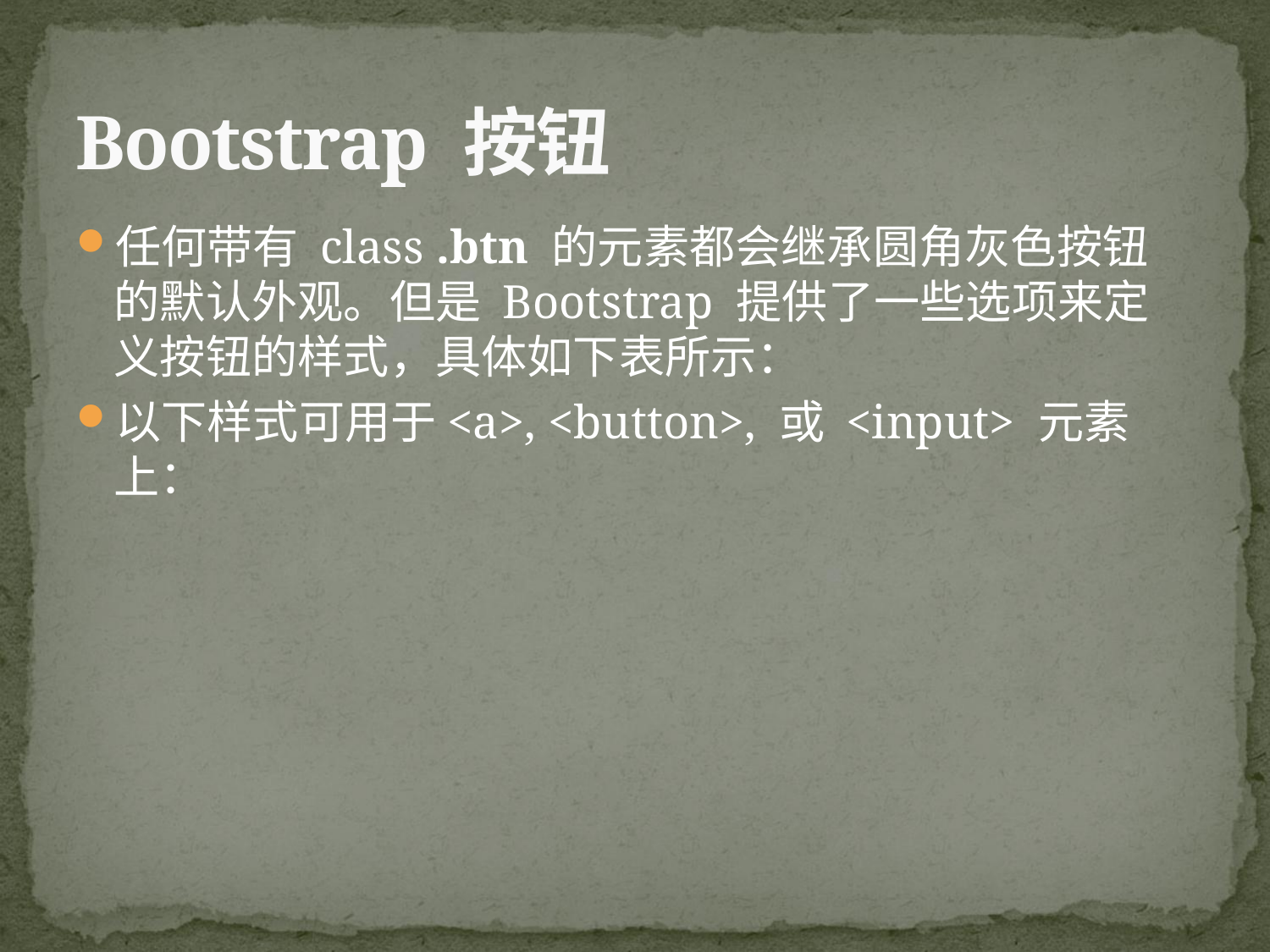

# Bootstrap 按钮
任何带有 class .btn 的元素都会继承圆角灰色按钮的默认外观。但是 Bootstrap 提供了一些选项来定义按钮的样式，具体如下表所示：
以下样式可用于<a>, <button>, 或 <input> 元素上：